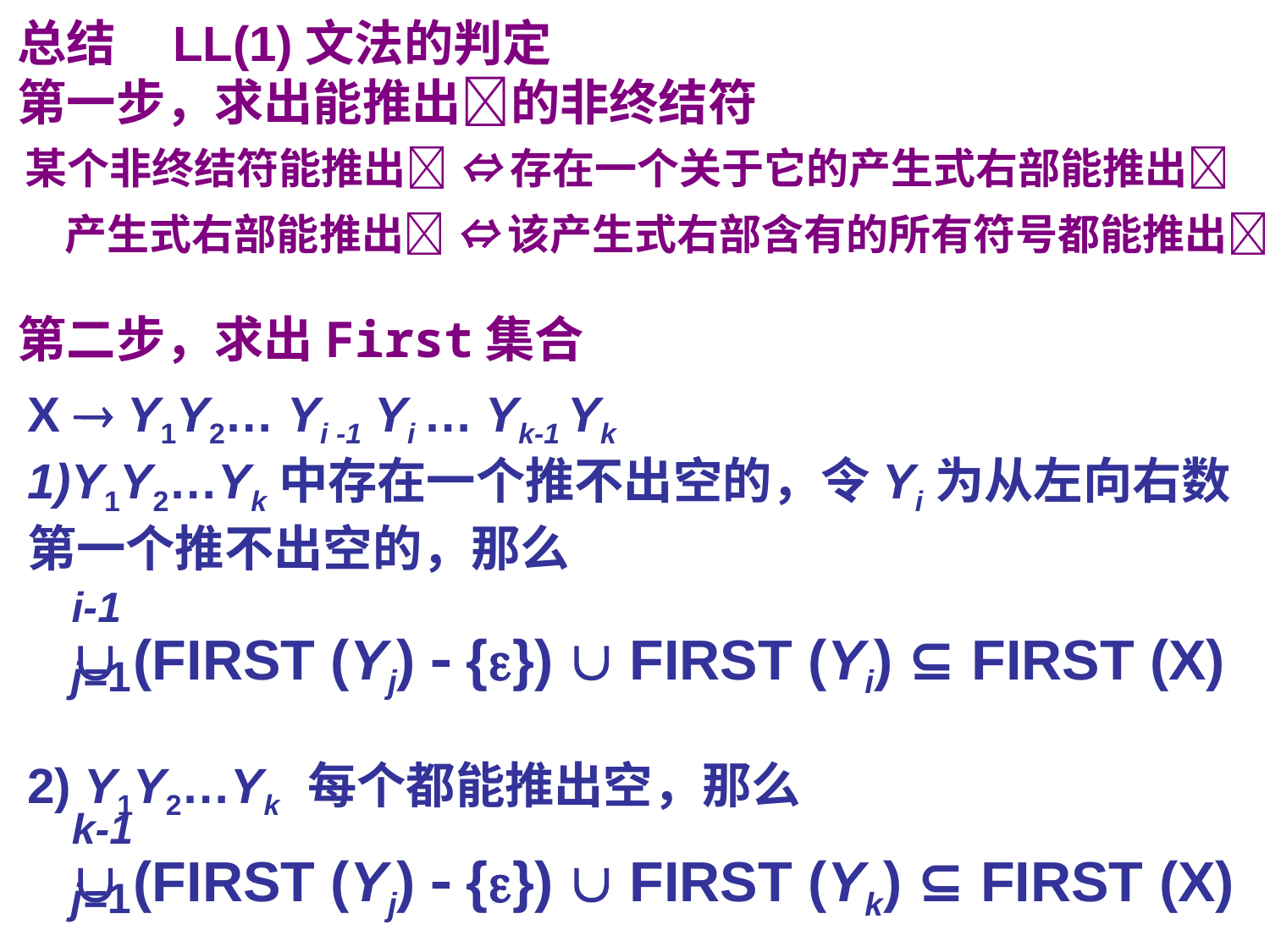

总结    LL(1)文法的判定
第一步，求出能推出ε的非终结符

第二步，求出First集合
某个非终结符能推出ε ⇔ 存在一个关于它的产生式右部能推出ε
产生式右部能推出ε ⇔ 该产生式右部含有的所有符号都能推出ε
X → Y1Y2… Yi -1 Yi … Yk-1 Yk
1)Y1Y2…Yk中存在一个推不出空的，令Yi为从左向右数第一个推不出空的，那么

2) Y1Y2…Yk  每个都能推出空，那么

、
i-1
 ∪ (FIRST (Yj) − {ε}) ∪ FIRST (Yi) ⊆ FIRST (X)
j=1
k-1
 ∪ (FIRST (Yj) − {ε}) ∪ FIRST (Yk) ⊆ FIRST (X)
j=1